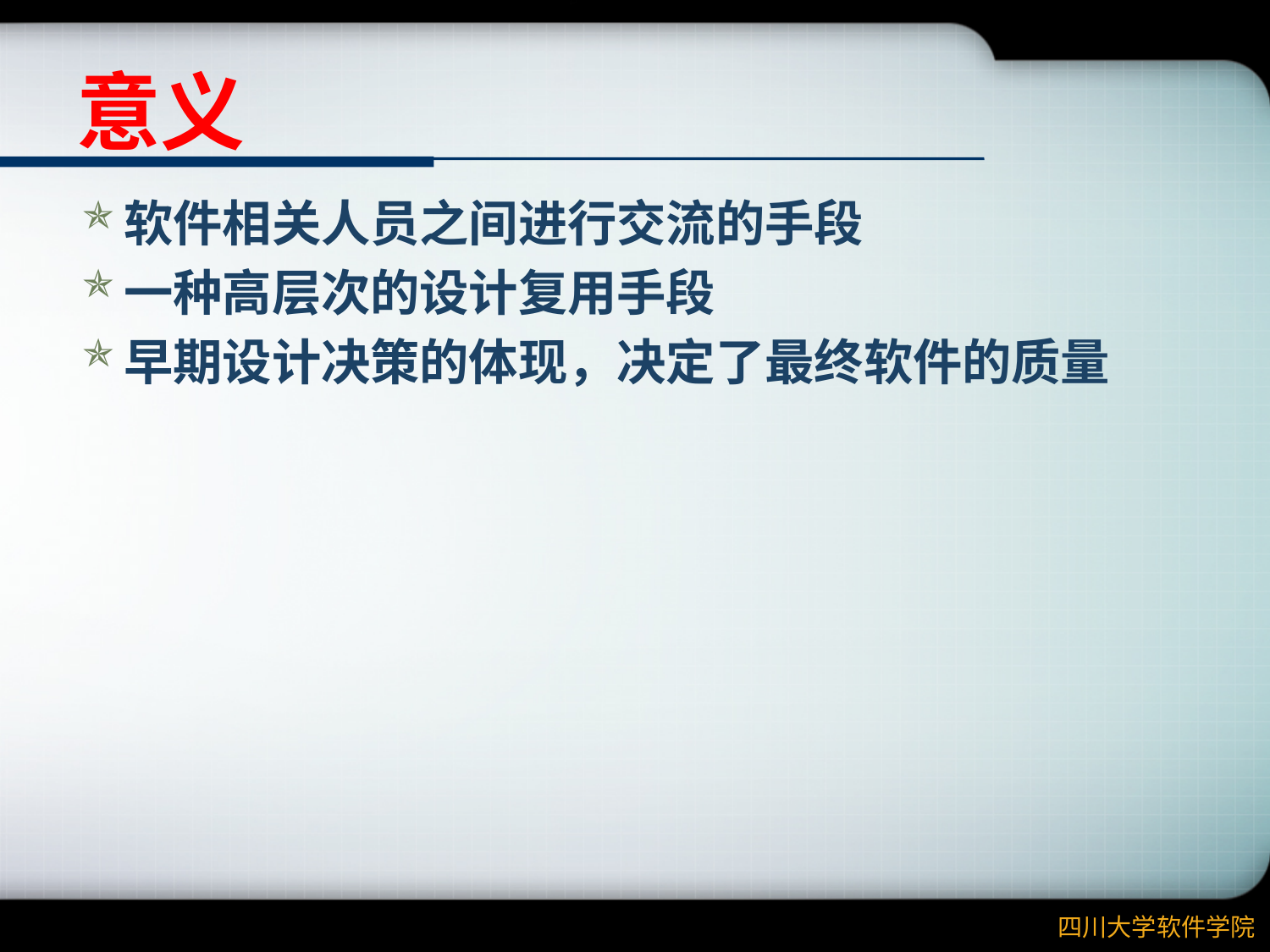

# 意义
软件相关人员之间进行交流的手段
一种高层次的设计复用手段
早期设计决策的体现，决定了最终软件的质量